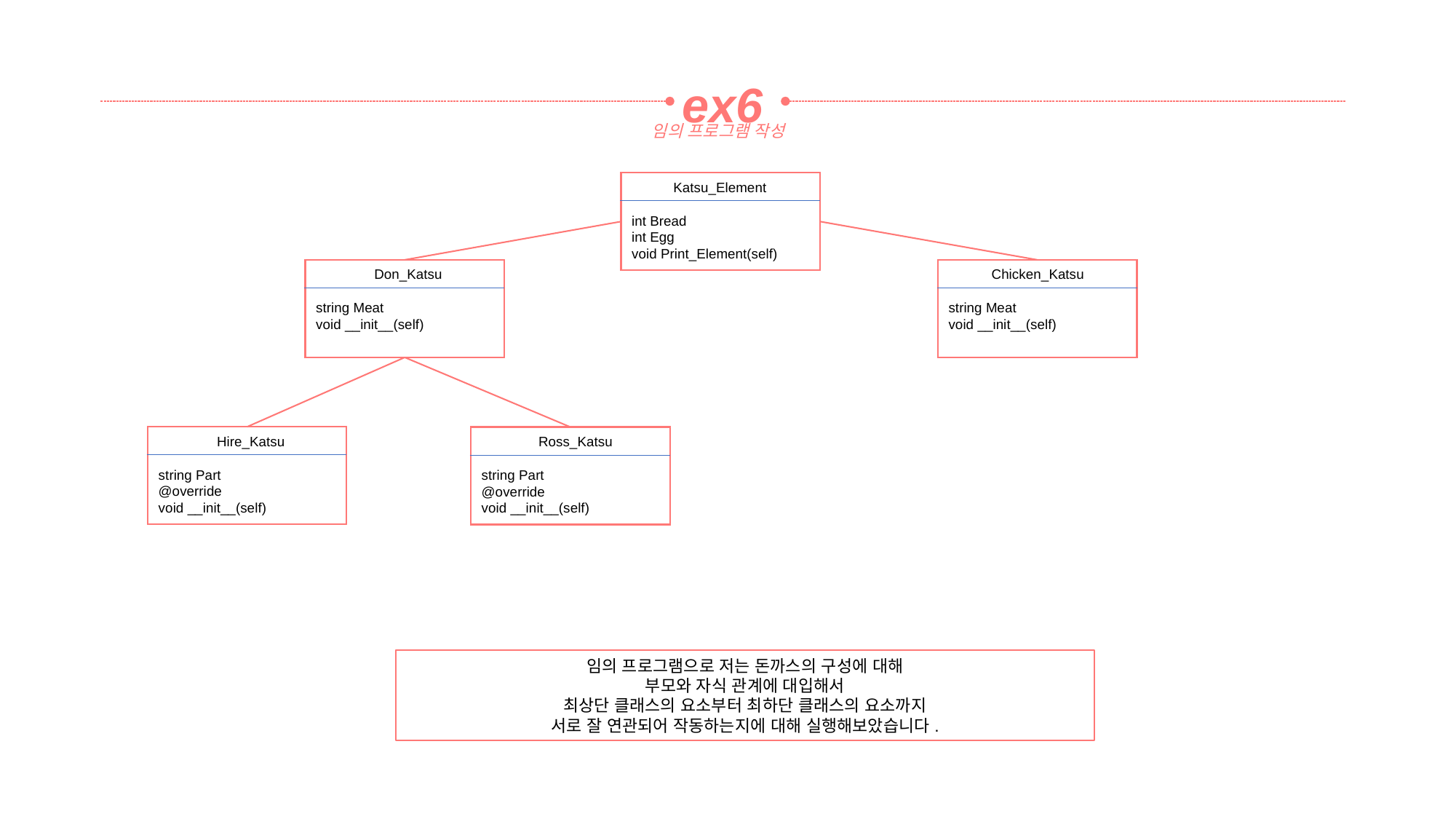

ex6
임의 프로그램 작성

Katsu_Element
int Bread
int Egg
void Print_Element(self)

Don_Katsu
Chicken_Katsu
string Meat
void __init__(self)
string Meat
void __init__(self)

Ross_Katsu
Hire_Katsu
string Part
@override
void __init__(self)
string Part
@override
void __init__(self)
임의 프로그램으로 저는 돈까스의 구성에 대해
부모와 자식 관계에 대입해서
최상단 클래스의 요소부터 최하단 클래스의 요소까지
서로 잘 연관되어 작동하는지에 대해 실행해보았습니다.